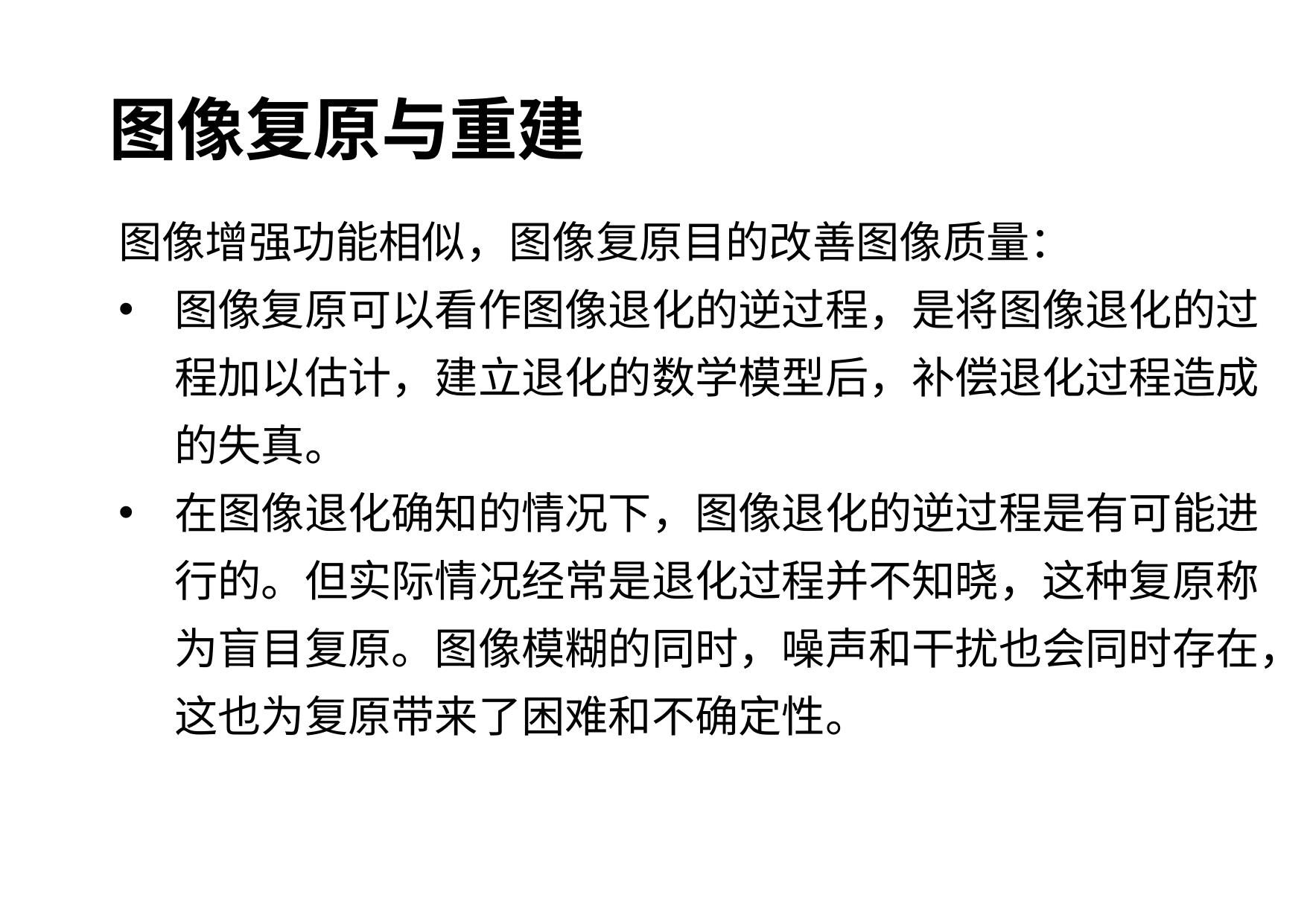

图像复原与重建
图像增强功能相似，图像复原目的改善图像质量：
图像复原可以看作图像退化的逆过程，是将图像退化的过程加以估计，建立退化的数学模型后，补偿退化过程造成的失真。
在图像退化确知的情况下，图像退化的逆过程是有可能进行的。但实际情况经常是退化过程并不知晓，这种复原称为盲目复原。图像模糊的同时，噪声和干扰也会同时存在，这也为复原带来了困难和不确定性。